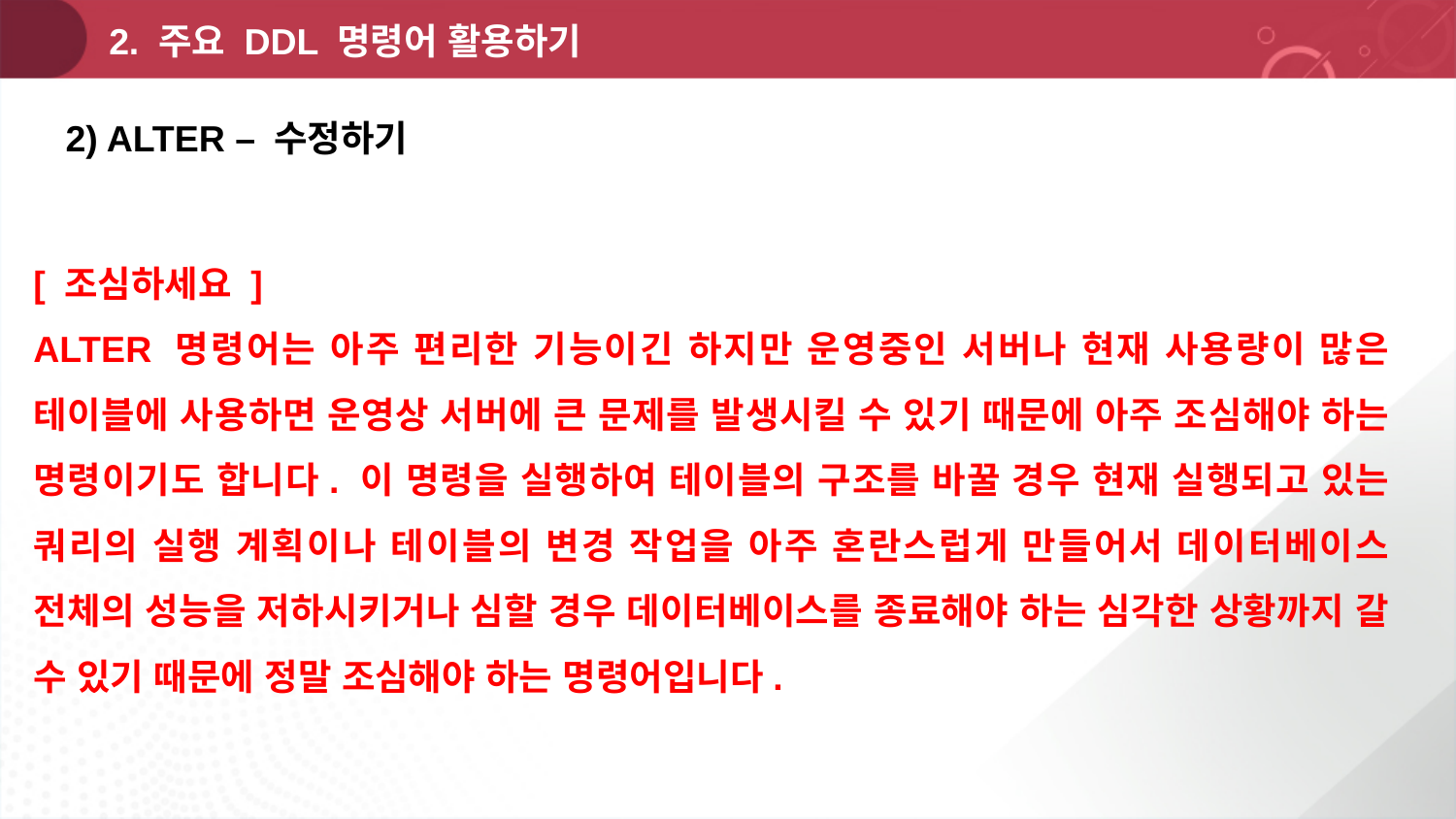

2. 주요 DDL 명령어 활용하기
2) ALTER – 수정하기
[ 조심하세요 ]
ALTER 명령어는 아주 편리한 기능이긴 하지만 운영중인 서버나 현재 사용량이 많은 테이블에 사용하면 운영상 서버에 큰 문제를 발생시킬 수 있기 때문에 아주 조심해야 하는 명령이기도 합니다. 이 명령을 실행하여 테이블의 구조를 바꿀 경우 현재 실행되고 있는 쿼리의 실행 계획이나 테이블의 변경 작업을 아주 혼란스럽게 만들어서 데이터베이스 전체의 성능을 저하시키거나 심할 경우 데이터베이스를 종료해야 하는 심각한 상황까지 갈 수 있기 때문에 정말 조심해야 하는 명령어입니다.